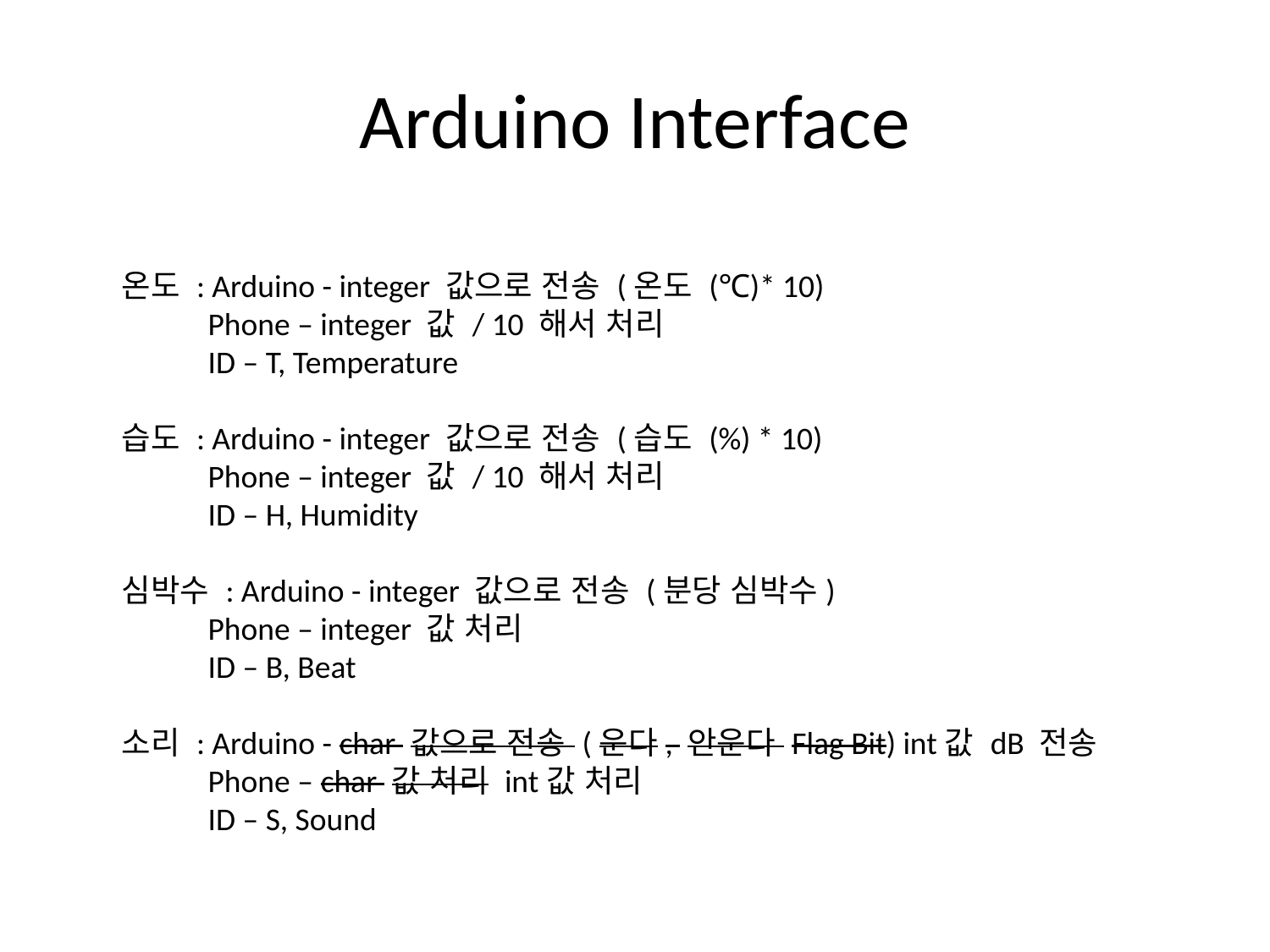

# Arduino Interface
온도 : Arduino - integer 값으로 전송 (온도 (℃)* 10)
            Phone – integer 값 / 10 해서 처리
            ID – T, Temperature

습도 : Arduino - integer 값으로 전송 (습도 (%) * 10)
            Phone – integer 값 / 10 해서 처리
            ID – H, Humidity

심박수 : Arduino - integer 값으로 전송 (분당 심박수)
            Phone – integer 값 처리
            ID – B, Beat

소리 : Arduino - char 값으로 전송 (운다, 안운다 Flag Bit) int값 dB 전송
            Phone – char 값 처리 int값 처리
            ID – S, Sound